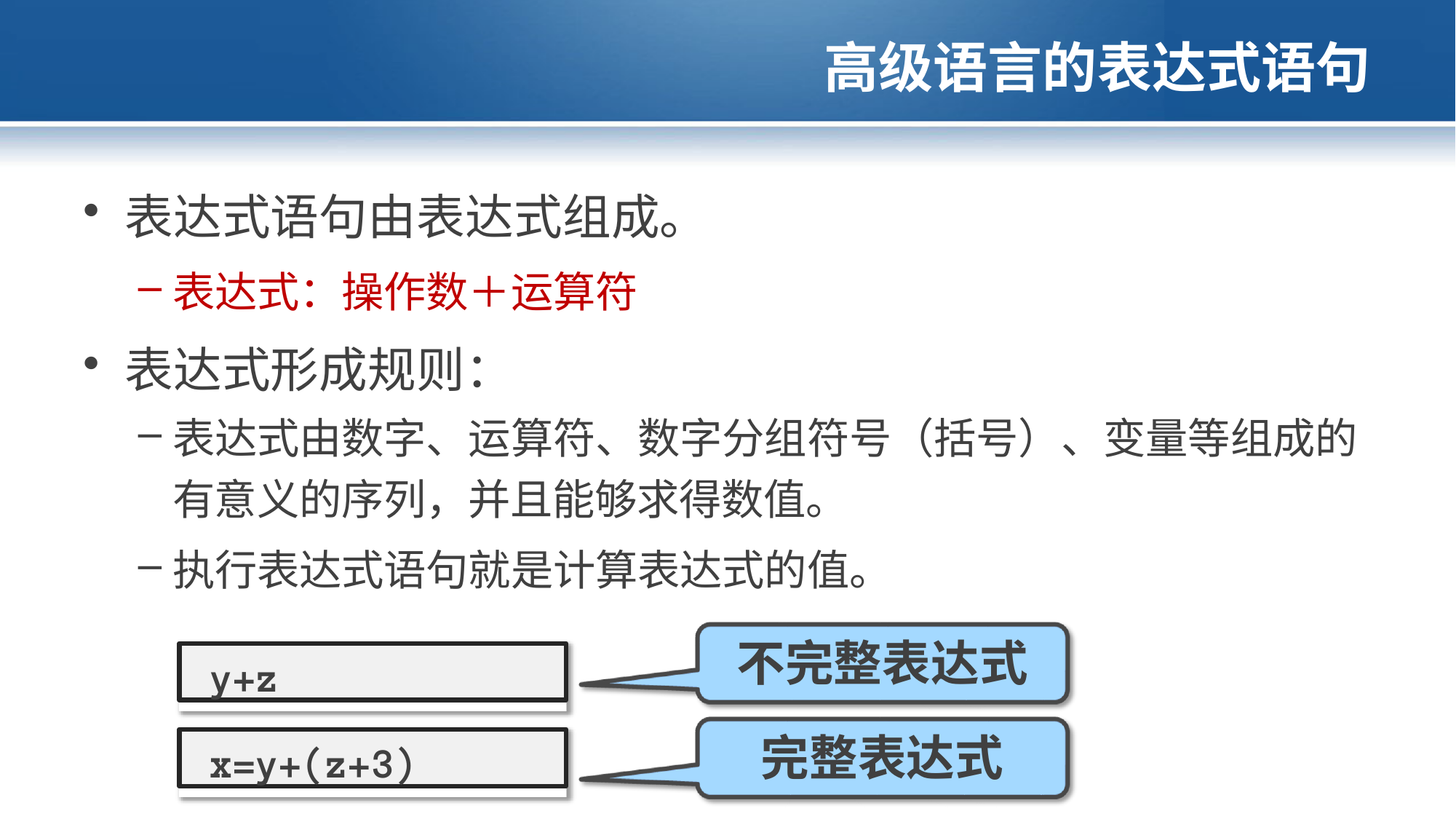

# 高级语言的表达式语句
表达式语句由表达式组成。
表达式：操作数＋运算符
表达式形成规则：
表达式由数字、运算符、数字分组符号（括号）、变量等组成的 有意义的序列，并且能够求得数值。
执行表达式语句就是计算表达式的值。

不完整表达式
完整表达式

y+z

x=y+(z+3)